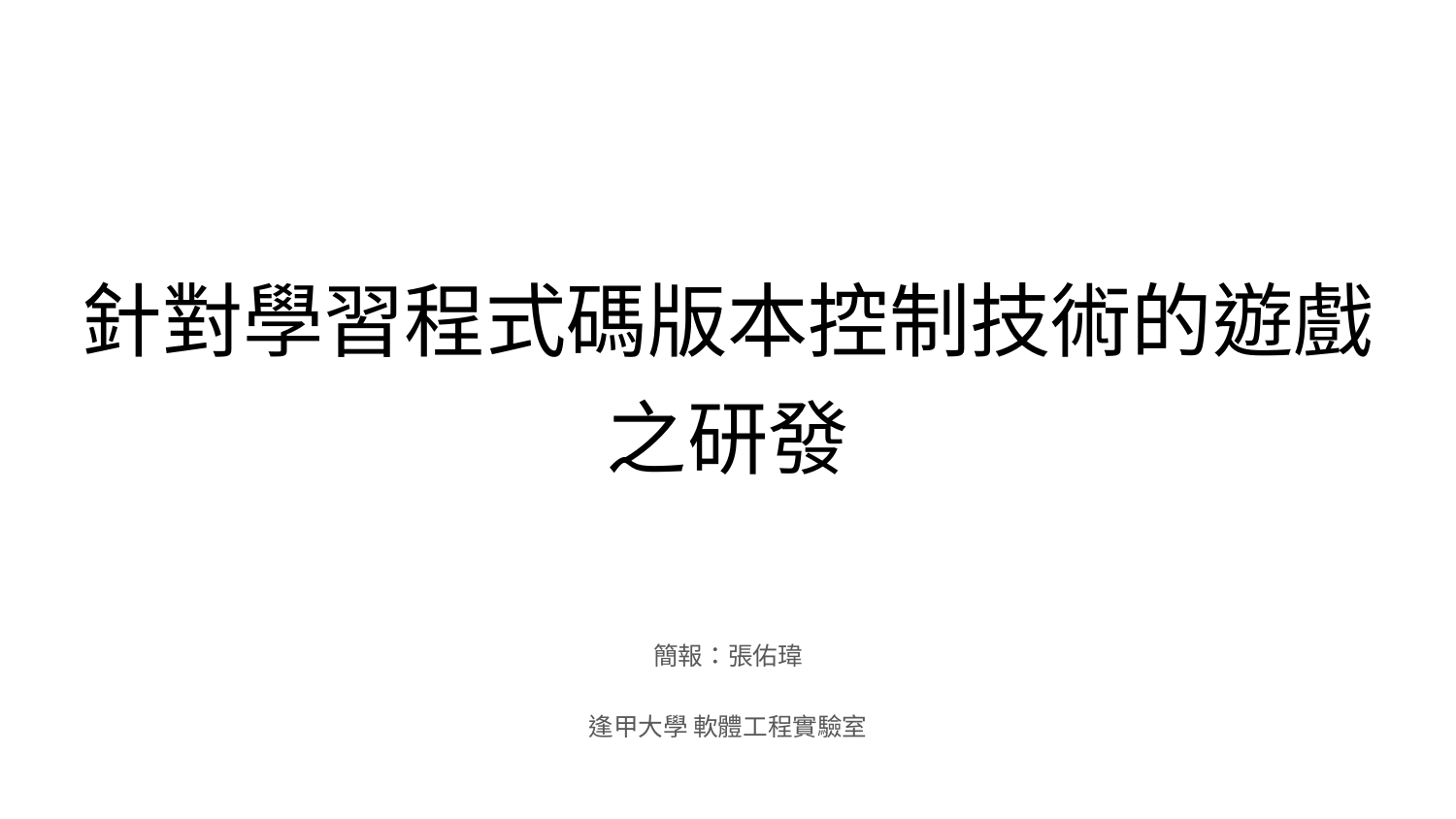

# 針對學習程式碼版本控制技術的遊戲之研發
簡報：張佑瑋
逢甲大學 軟體工程實驗室